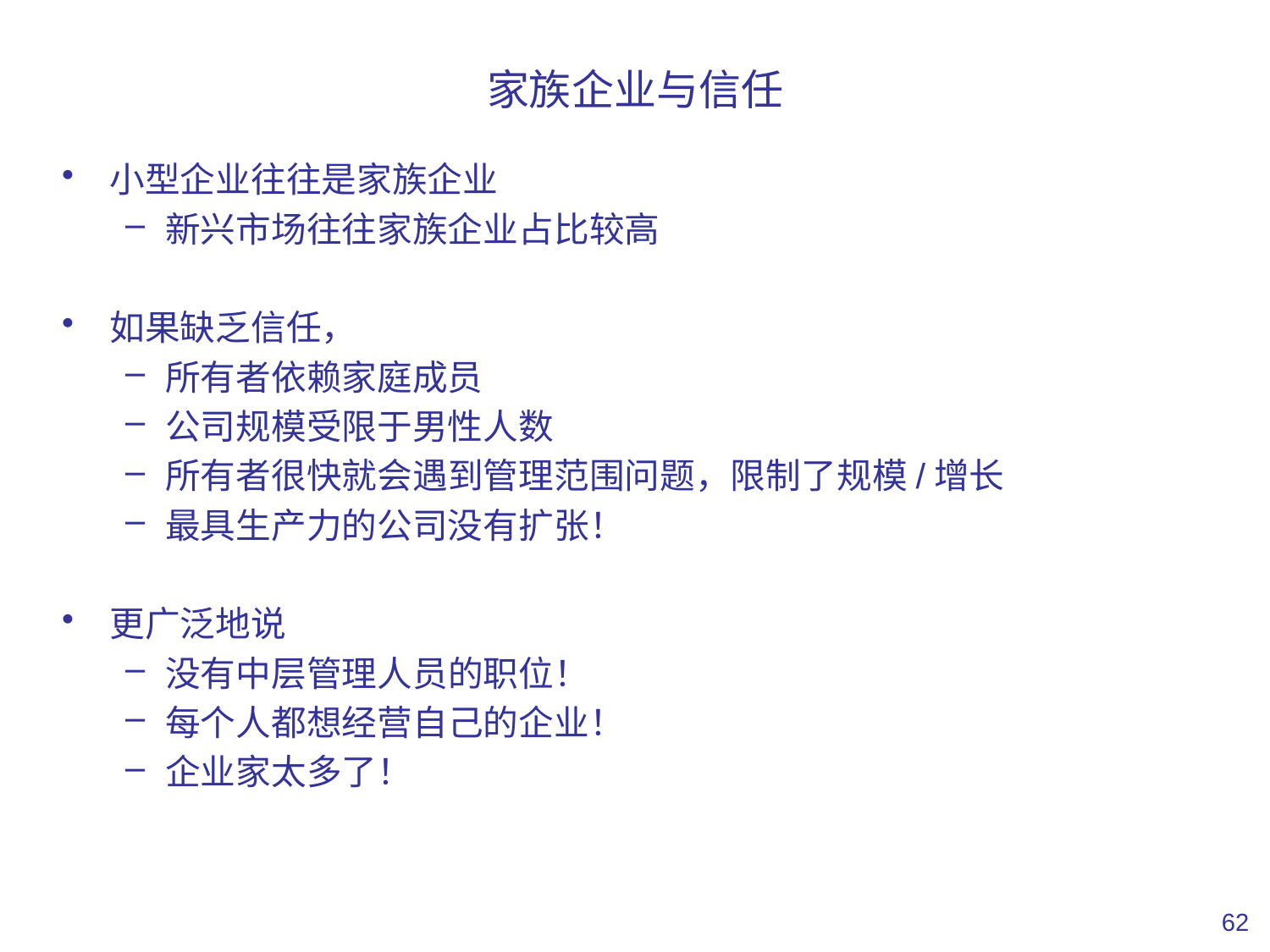

# 家族企业与信任
小型企业往往是家族企业
新兴市场往往家族企业占比较高

如果缺乏信任，
所有者依赖家庭成员
公司规模受限于男性人数
所有者很快就会遇到管理范围问题，限制了规模/增长
最具生产力的公司没有扩张！

更广泛地说
没有中层管理人员的职位！
每个人都想经营自己的企业！
企业家太多了！

62